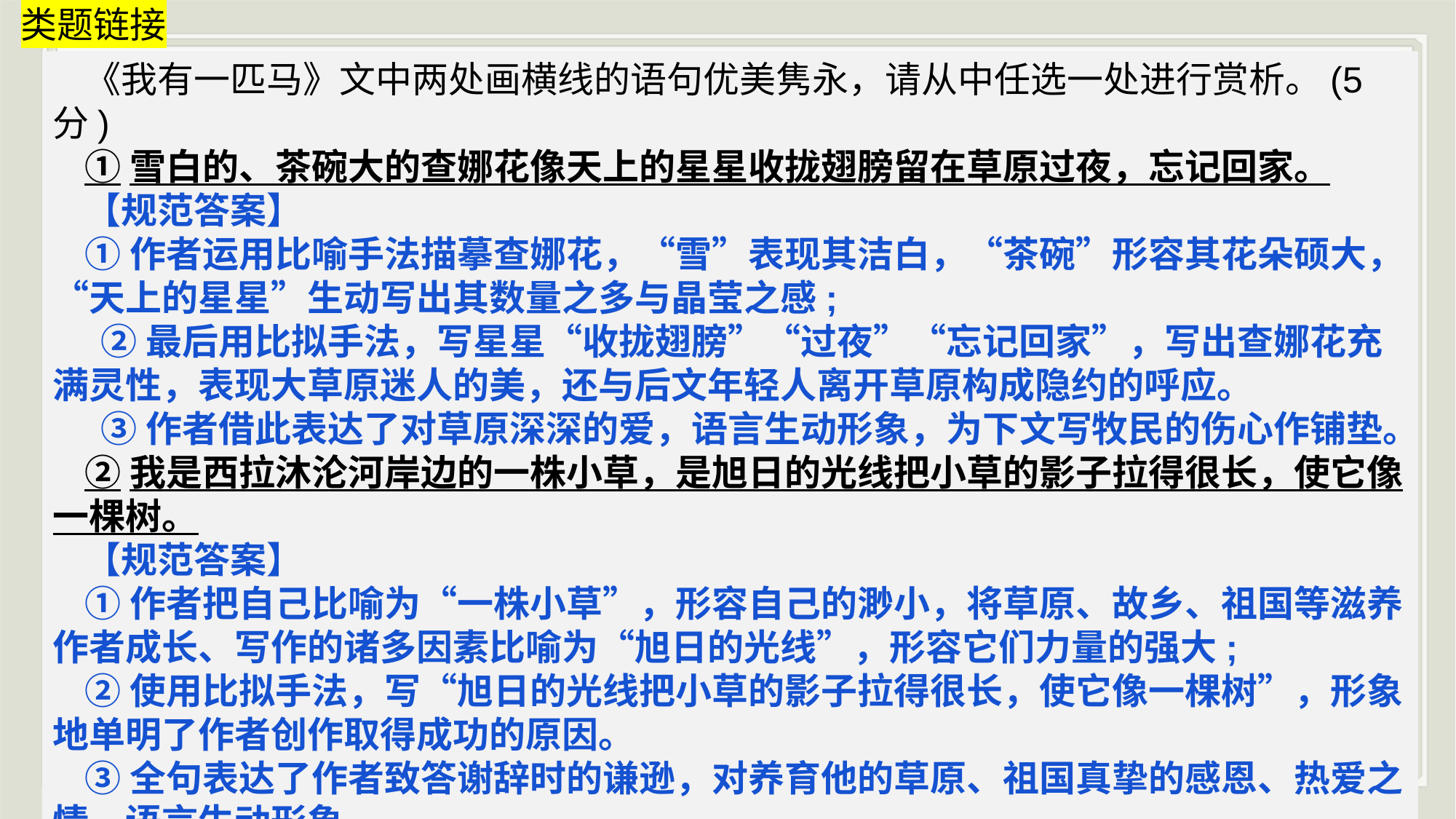

类题链接
《我有一匹马》文中两处画横线的语句优美隽永，请从中任选一处进行赏析。(5分)
①雪白的、茶碗大的查娜花像天上的星星收拢翅膀留在草原过夜，忘记回家。
【规范答案】
①作者运用比喻手法描摹查娜花，“雪”表现其洁白，“茶碗”形容其花朵硕大，“天上的星星”生动写出其数量之多与晶莹之感;
  ②最后用比拟手法，写星星“收拢翅膀”“过夜”“忘记回家”，写出查娜花充满灵性，表现大草原迷人的美，还与后文年轻人离开草原构成隐约的呼应。
  ③作者借此表达了对草原深深的爱，语言生动形象，为下文写牧民的伤心作铺垫。
②我是西拉沐沦河岸边的一株小草，是旭日的光线把小草的影子拉得很长，使它像一棵树。
【规范答案】
①作者把自己比喻为“一株小草”，形容自己的渺小，将草原、故乡、祖国等滋养作者成长、写作的诸多因素比喻为“旭日的光线”，形容它们力量的强大;②使用比拟手法，写“旭日的光线把小草的影子拉得很长，使它像一棵树”，形象地单明了作者创作取得成功的原因。③全句表达了作者致答谢辞时的谦逊，对养育他的草原、祖国真挚的感恩、热爱之情。语言生动形象。